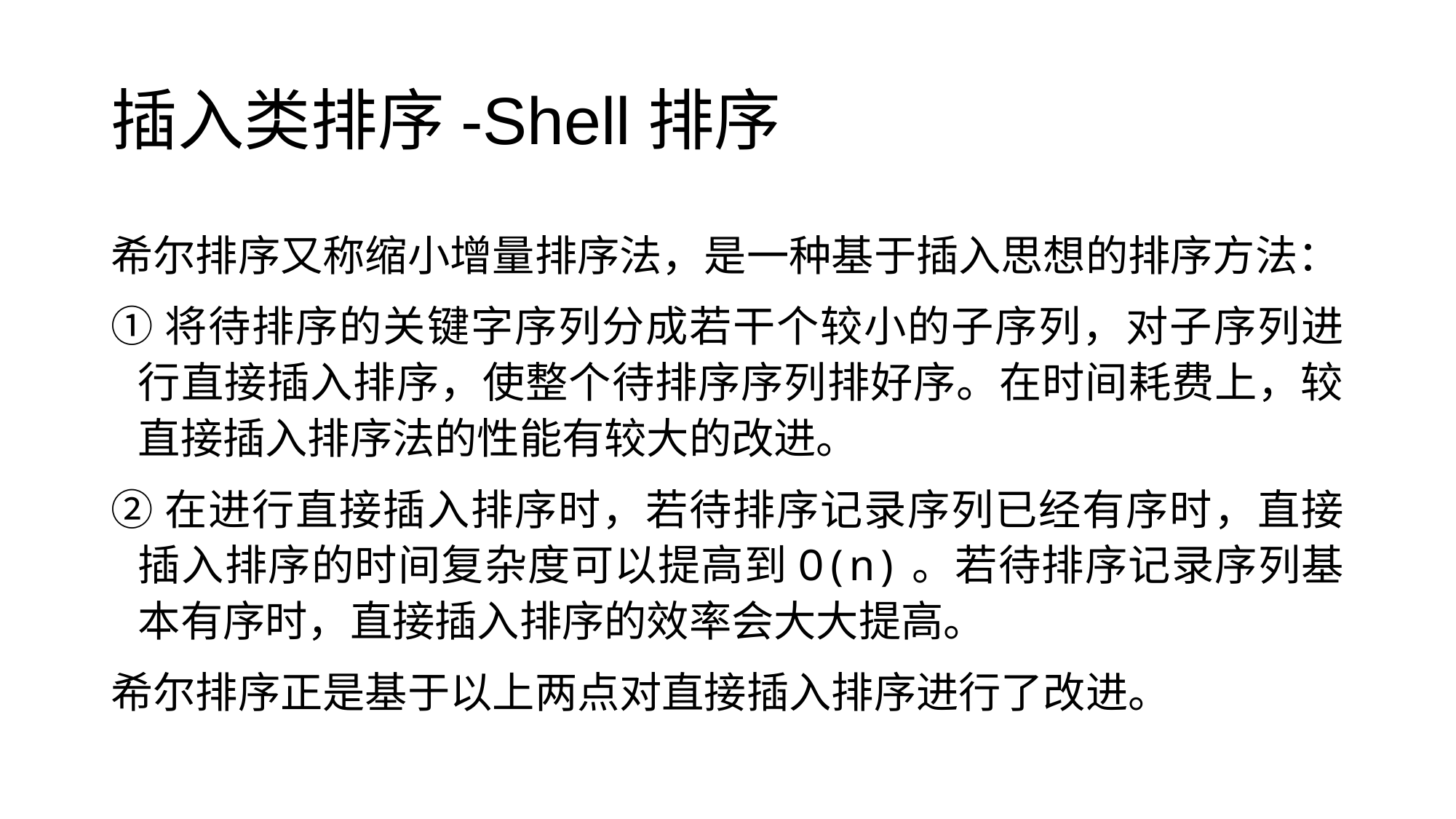

# 插入类排序-Shell排序
希尔排序又称缩小增量排序法，是一种基于插入思想的排序方法：
①将待排序的关键字序列分成若干个较小的子序列，对子序列进行直接插入排序，使整个待排序序列排好序。在时间耗费上，较直接插入排序法的性能有较大的改进。
②在进行直接插入排序时，若待排序记录序列已经有序时，直接插入排序的时间复杂度可以提高到O(n)。若待排序记录序列基本有序时，直接插入排序的效率会大大提高。
希尔排序正是基于以上两点对直接插入排序进行了改进。